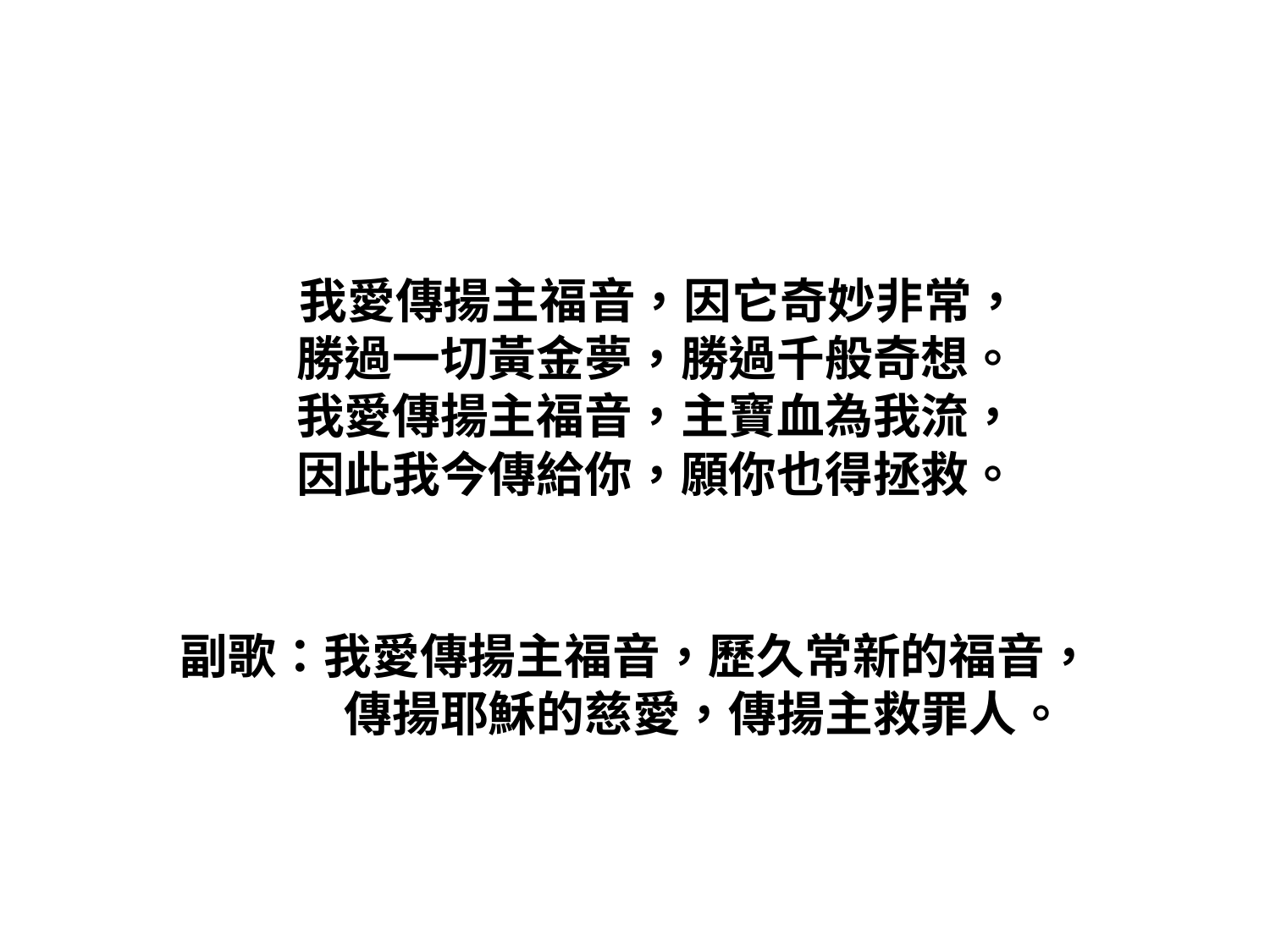

#

     我愛傳揚主福音，因它奇妙非常，
勝過一切黃金夢，勝過千般奇想。
我愛傳揚主福音，主寶血為我流，
因此我今傳給你，願你也得拯救。
副歌：我愛傳揚主福音，歷久常新的福音，
　　傳揚耶穌的慈愛，傳揚主救罪人。